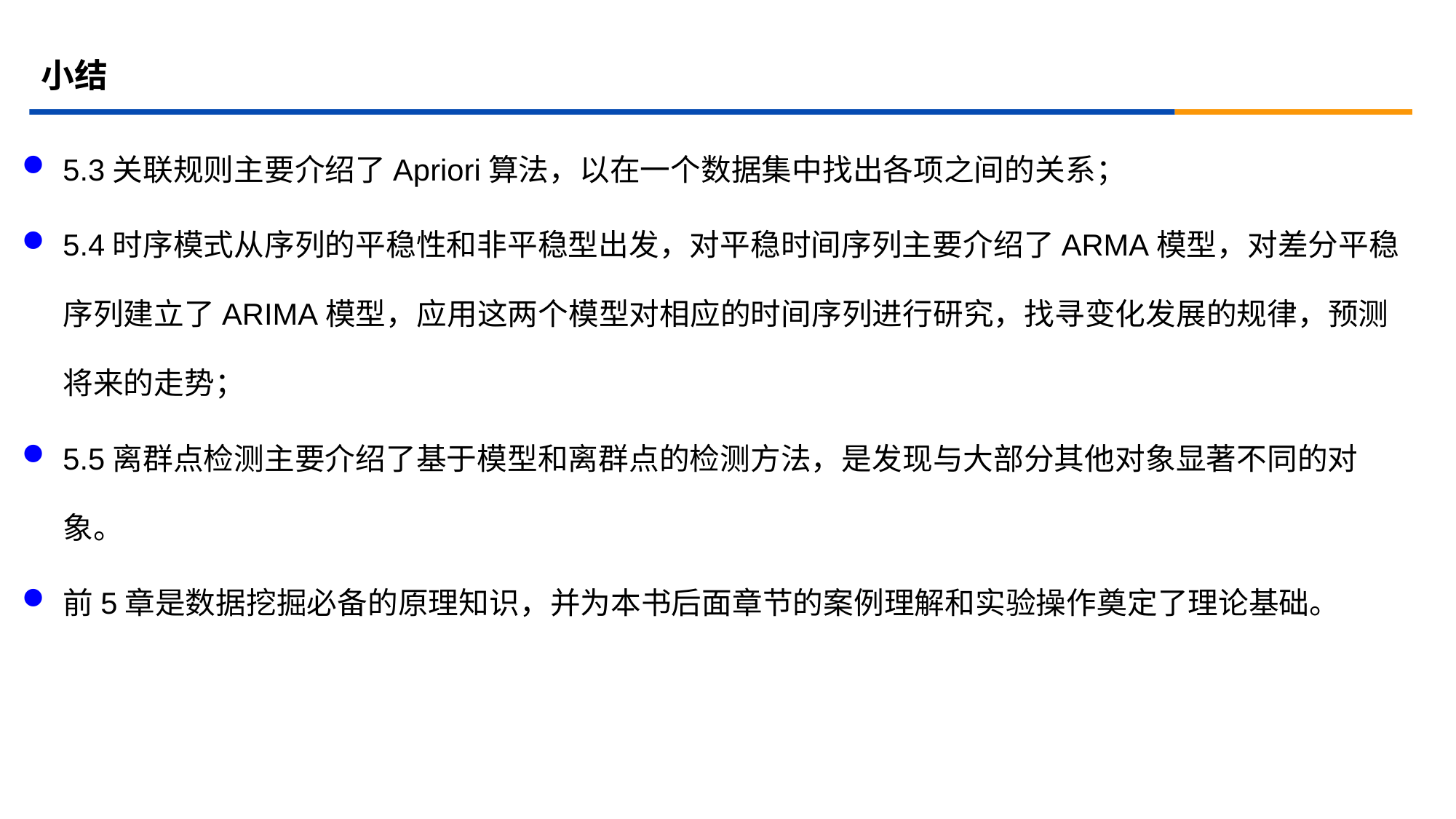

# 小结
5.3关联规则主要介绍了Apriori算法，以在一个数据集中找出各项之间的关系；
5.4时序模式从序列的平稳性和非平稳型出发，对平稳时间序列主要介绍了ARMA模型，对差分平稳序列建立了ARIMA模型，应用这两个模型对相应的时间序列进行研究，找寻变化发展的规律，预测将来的走势；
5.5离群点检测主要介绍了基于模型和离群点的检测方法，是发现与大部分其他对象显著不同的对象。
前5章是数据挖掘必备的原理知识，并为本书后面章节的案例理解和实验操作奠定了理论基础。